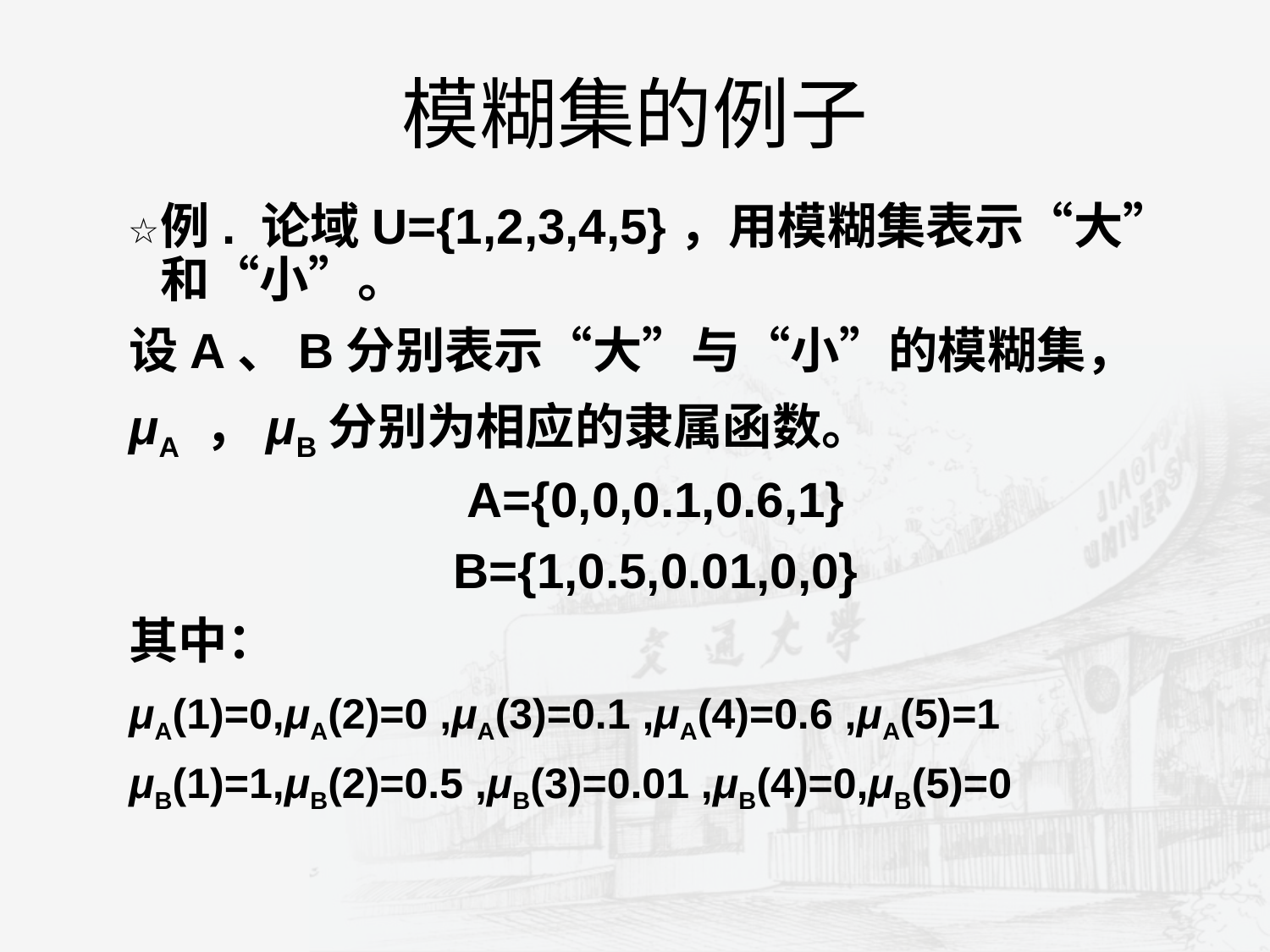

# 模糊集的例子
例. 论域U={1,2,3,4,5}，用模糊集表示“大”和“小”。
设A、B分别表示“大”与“小”的模糊集，
μA ，μB分别为相应的隶属函数。
A={0,0,0.1,0.6,1}
B={1,0.5,0.01,0,0}
其中：
μA(1)=0,μA(2)=0 ,μA(3)=0.1 ,μA(4)=0.6 ,μA(5)=1
μB(1)=1,μB(2)=0.5 ,μB(3)=0.01 ,μB(4)=0,μB(5)=0
5